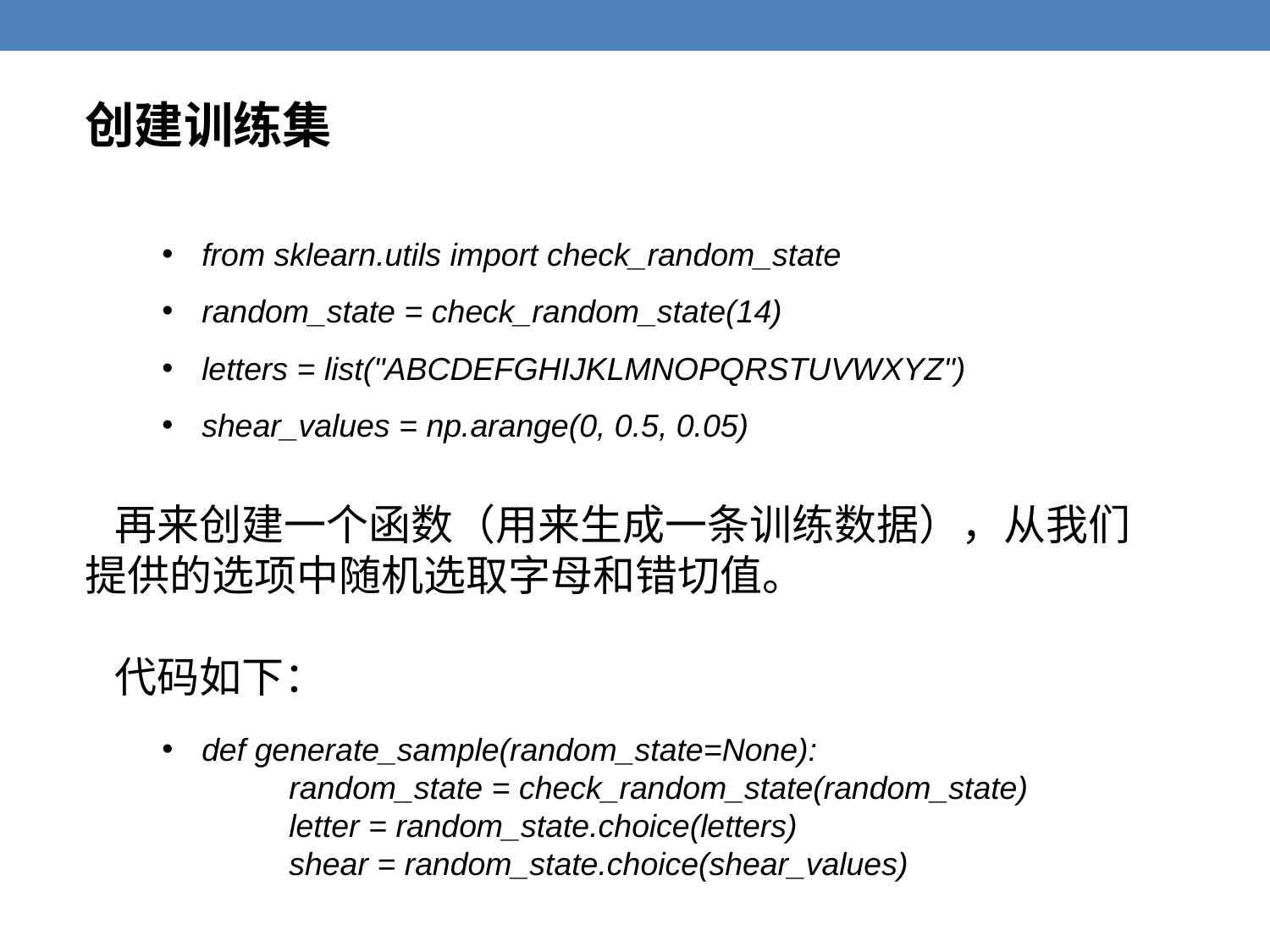

创建训练集
from sklearn.utils import check_random_state
random_state = check_random_state(14)
letters = list("ABCDEFGHIJKLMNOPQRSTUVWXYZ")
shear_values = np.arange(0, 0.5, 0.05)
  再来创建一个函数（用来生成一条训练数据），从我们提供的选项中随机选取字母和错切值。

  代码如下：
def generate_sample(random_state=None):
	random_state = check_random_state(random_state)
	letter = random_state.choice(letters)
	shear = random_state.choice(shear_values)